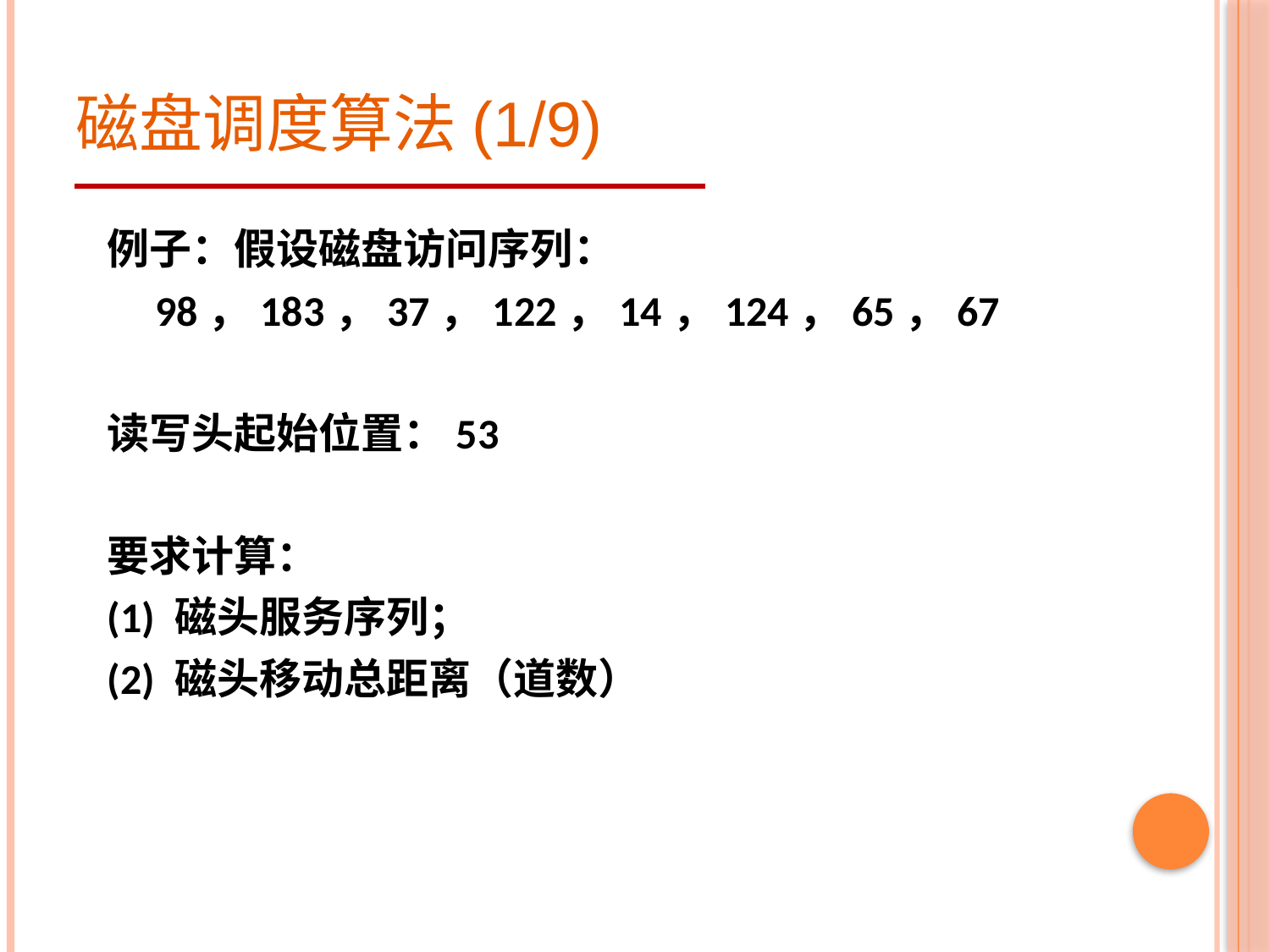

# 磁盘调度算法(1/9)
例子：假设磁盘访问序列：
     98，183，37，122，14，124，65，67

读写头起始位置：53

要求计算：
(1) 磁头服务序列；
(2) 磁头移动总距离（道数）